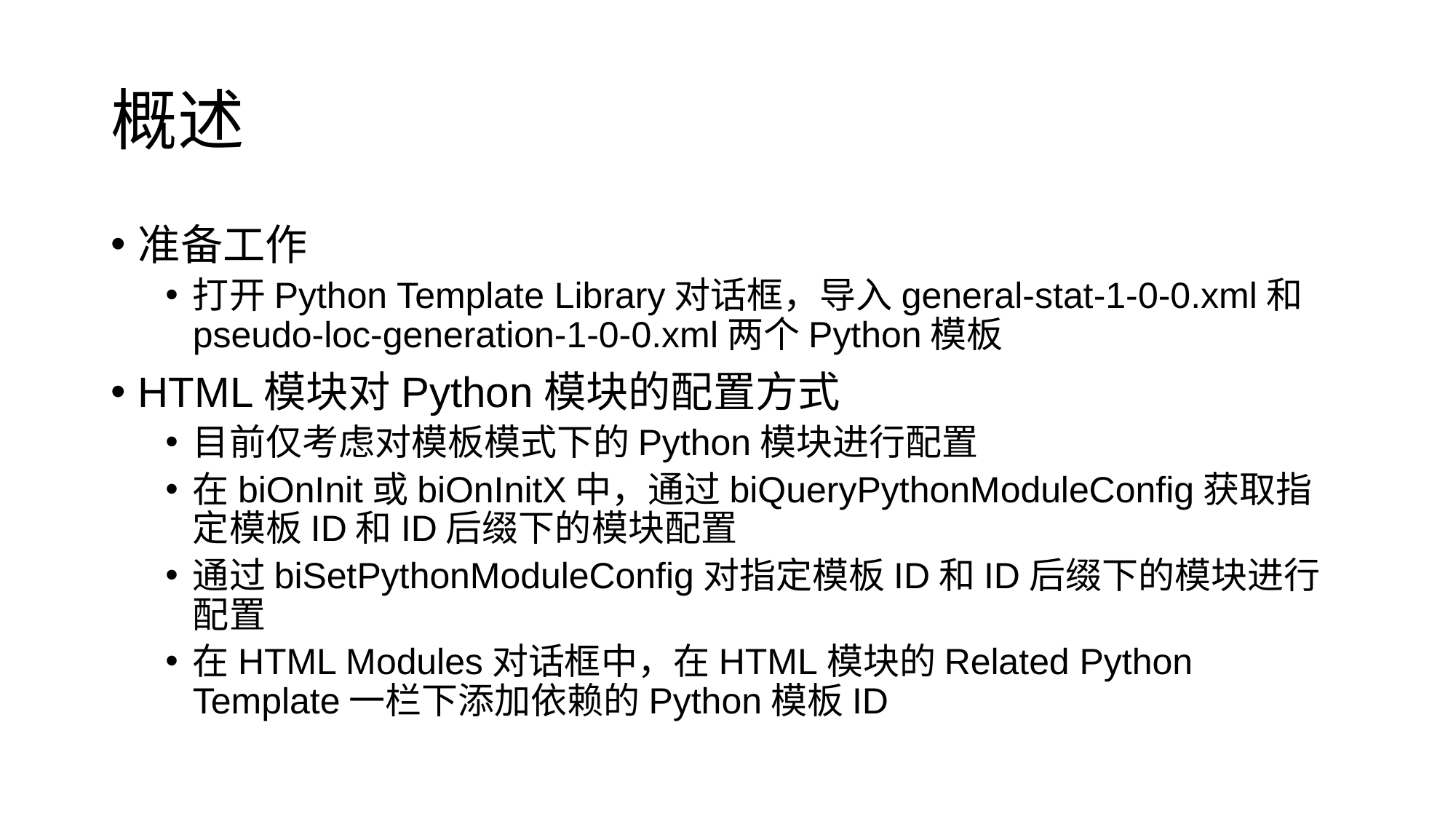

# 概述
准备工作
打开Python Template Library对话框，导入general-stat-1-0-0.xml和pseudo-loc-generation-1-0-0.xml两个Python模板
HTML模块对Python模块的配置方式
目前仅考虑对模板模式下的Python模块进行配置
在biOnInit或biOnInitX中，通过biQueryPythonModuleConfig获取指定模板ID和ID后缀下的模块配置
通过biSetPythonModuleConfig对指定模板ID和ID后缀下的模块进行配置
在HTML Modules对话框中，在HTML模块的Related Python Template一栏下添加依赖的Python模板ID